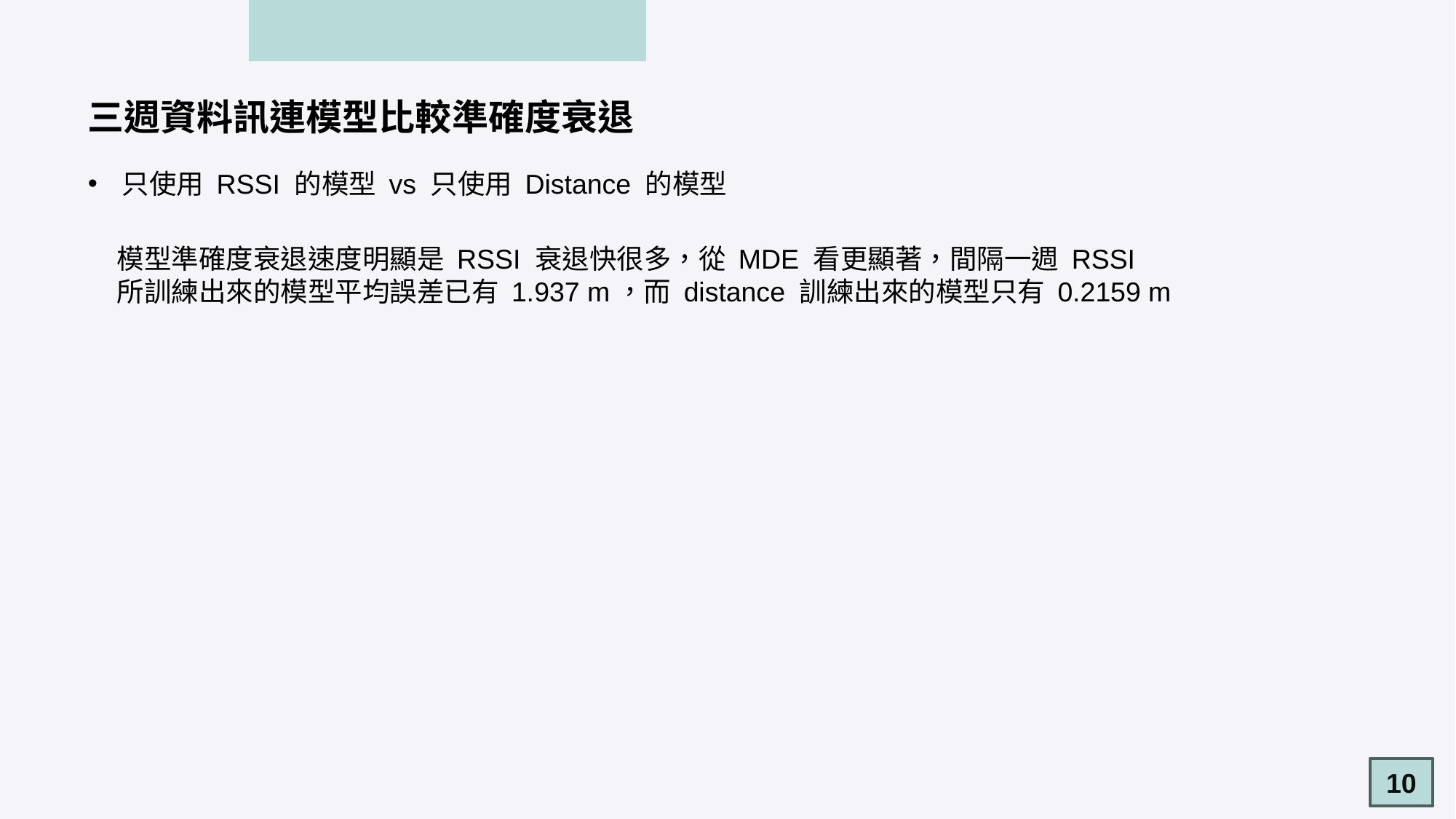

三週資料訊連模型比較準確度衰退
只使用 RSSI 的模型 vs 只使用 Distance 的模型
模型準確度衰退速度明顯是 RSSI 衰退快很多，從 MDE 看更顯著，間隔一週 RSSI 所訓練出來的模型平均誤差已有 1.937 m，而 distance 訓練出來的模型只有 0.2159 m
10